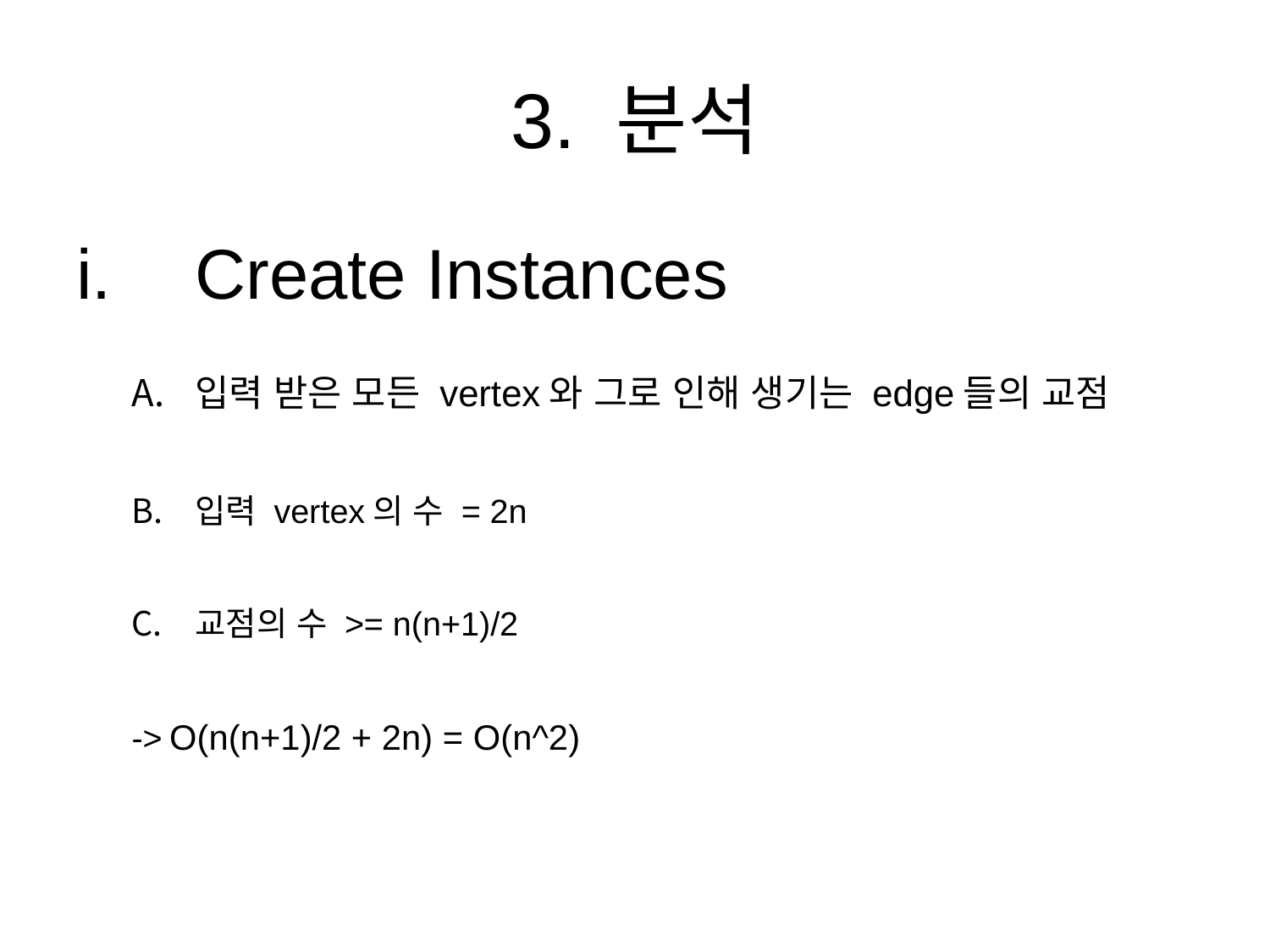

# 3. 분석
Create Instances

입력 받은 모든 vertex와 그로 인해 생기는 edge들의 교점

입력 vertex의 수 = 2n

교점의 수 >= n(n+1)/2

-> O(n(n+1)/2 + 2n) = O(n^2)